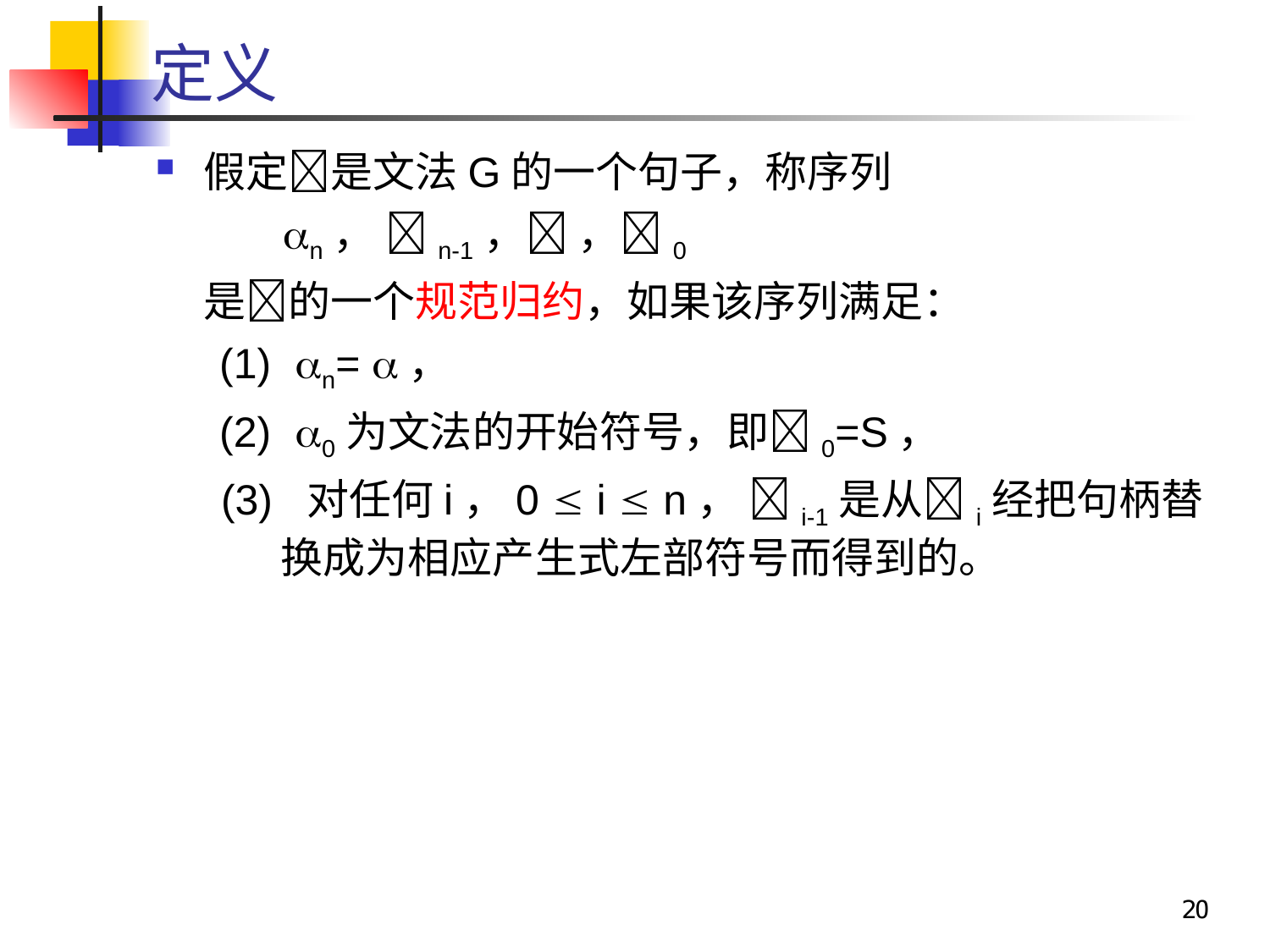

# 定义
假定α是文法G的一个句子，称序列
αn， αn-1，… ，α0
	是α的一个规范归约，如果该序列满足：
(1)  αn= α，
(2)  α0为文法的开始符号，即α0=S，
(3)  对任何i，0 ≤ i ≤ n， αi-1是从αi经把句柄替换成为相应产生式左部符号而得到的。

20